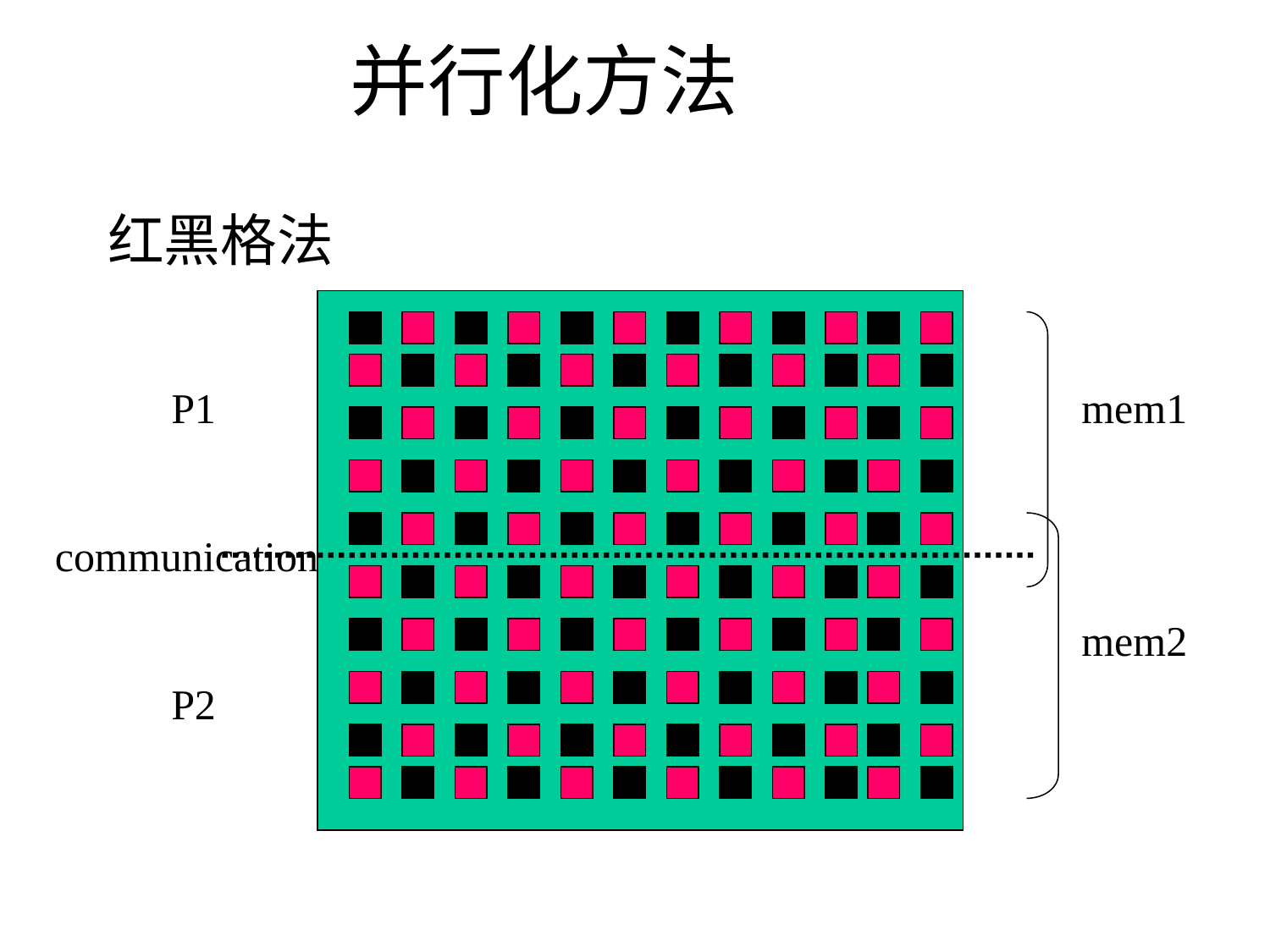

并行化方法
红黑格法

P1
mem1

communication

mem2

P2